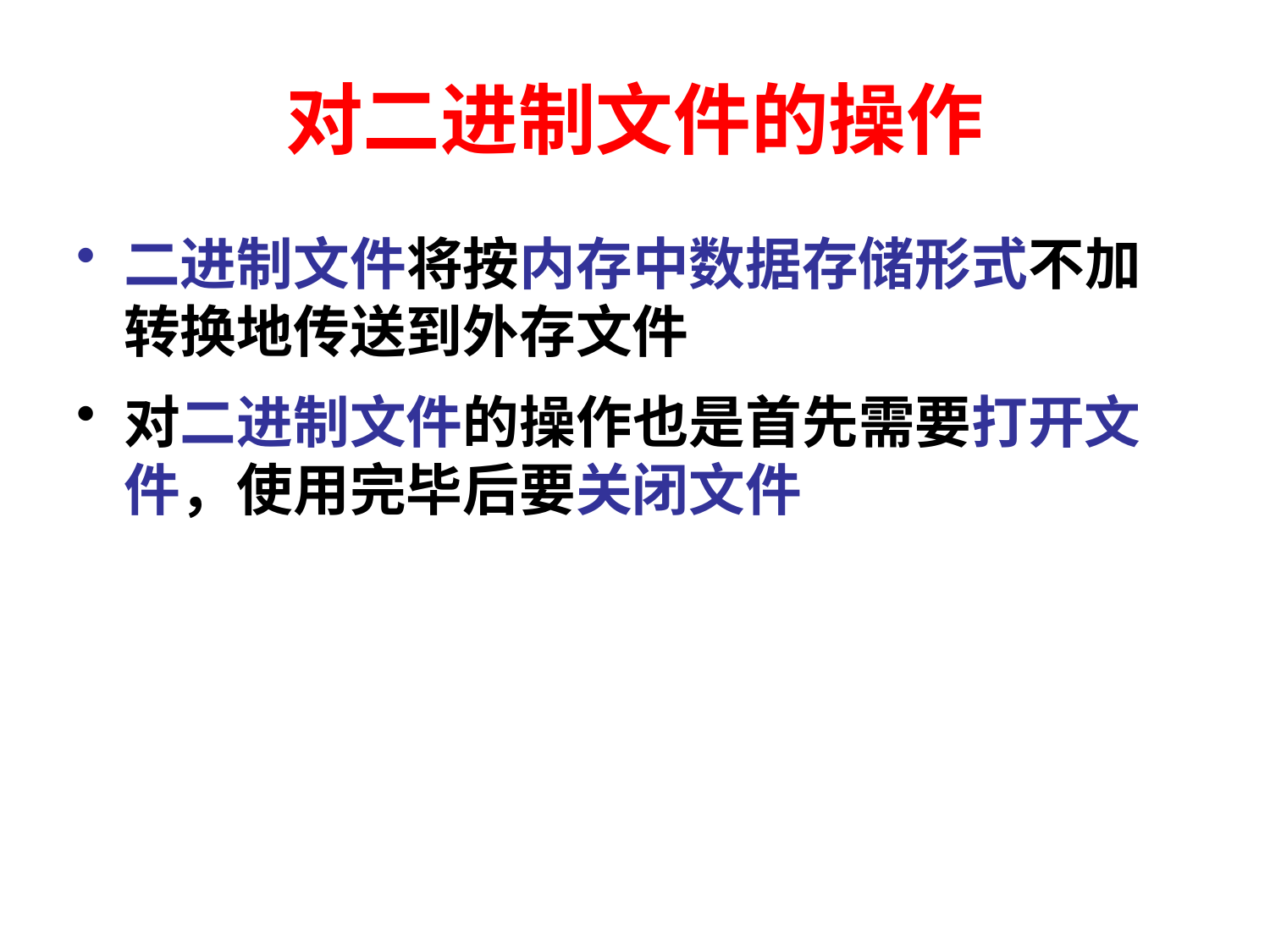

# 对二进制文件的操作
二进制文件将按内存中数据存储形式不加转换地传送到外存文件
对二进制文件的操作也是首先需要打开文件，使用完毕后要关闭文件